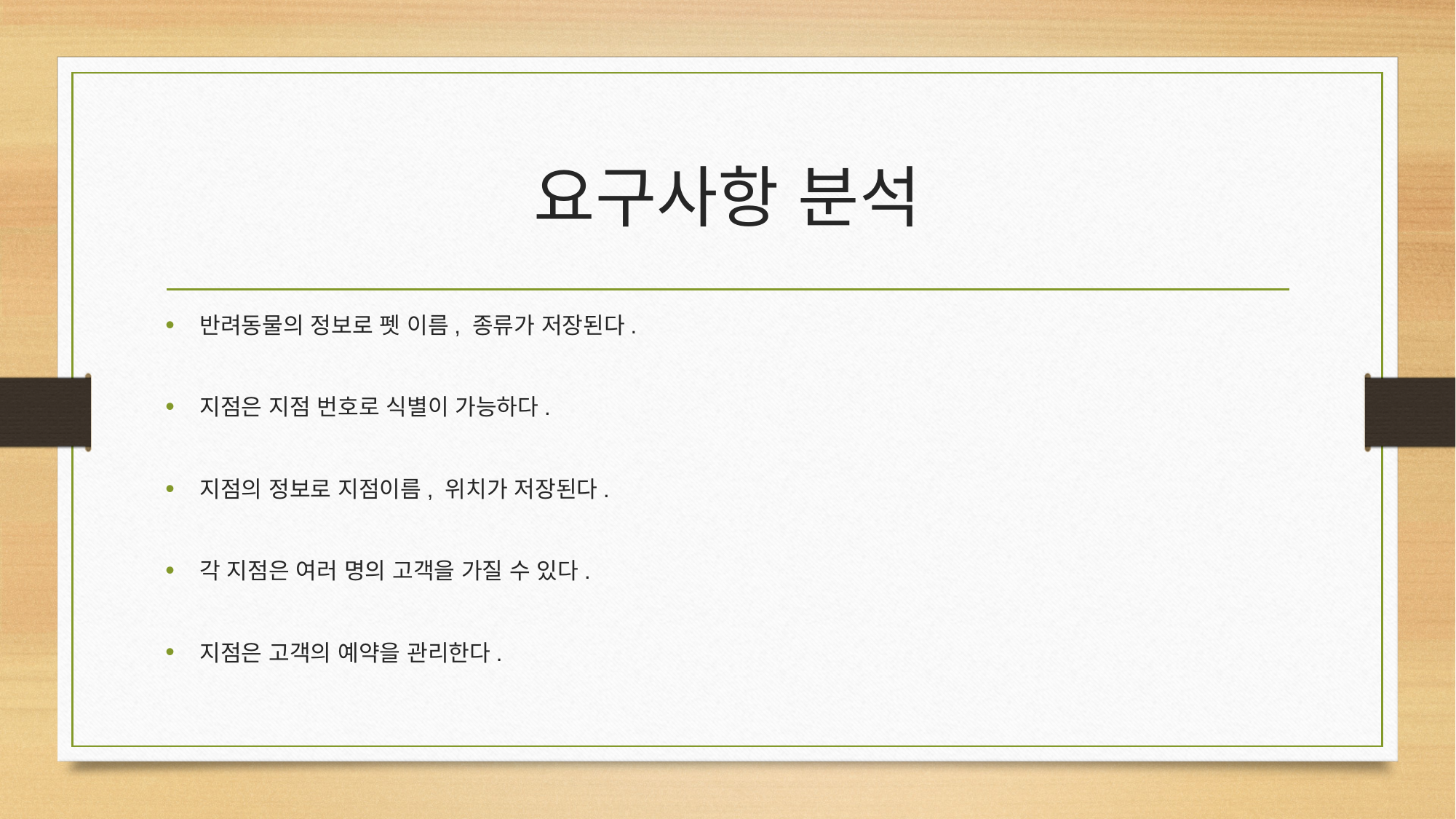

# 요구사항 분석
반려동물의 정보로 펫 이름, 종류가 저장된다.

지점은 지점 번호로 식별이 가능하다.

지점의 정보로 지점이름, 위치가 저장된다.

각 지점은 여러 명의 고객을 가질 수 있다.

지점은 고객의 예약을 관리한다.